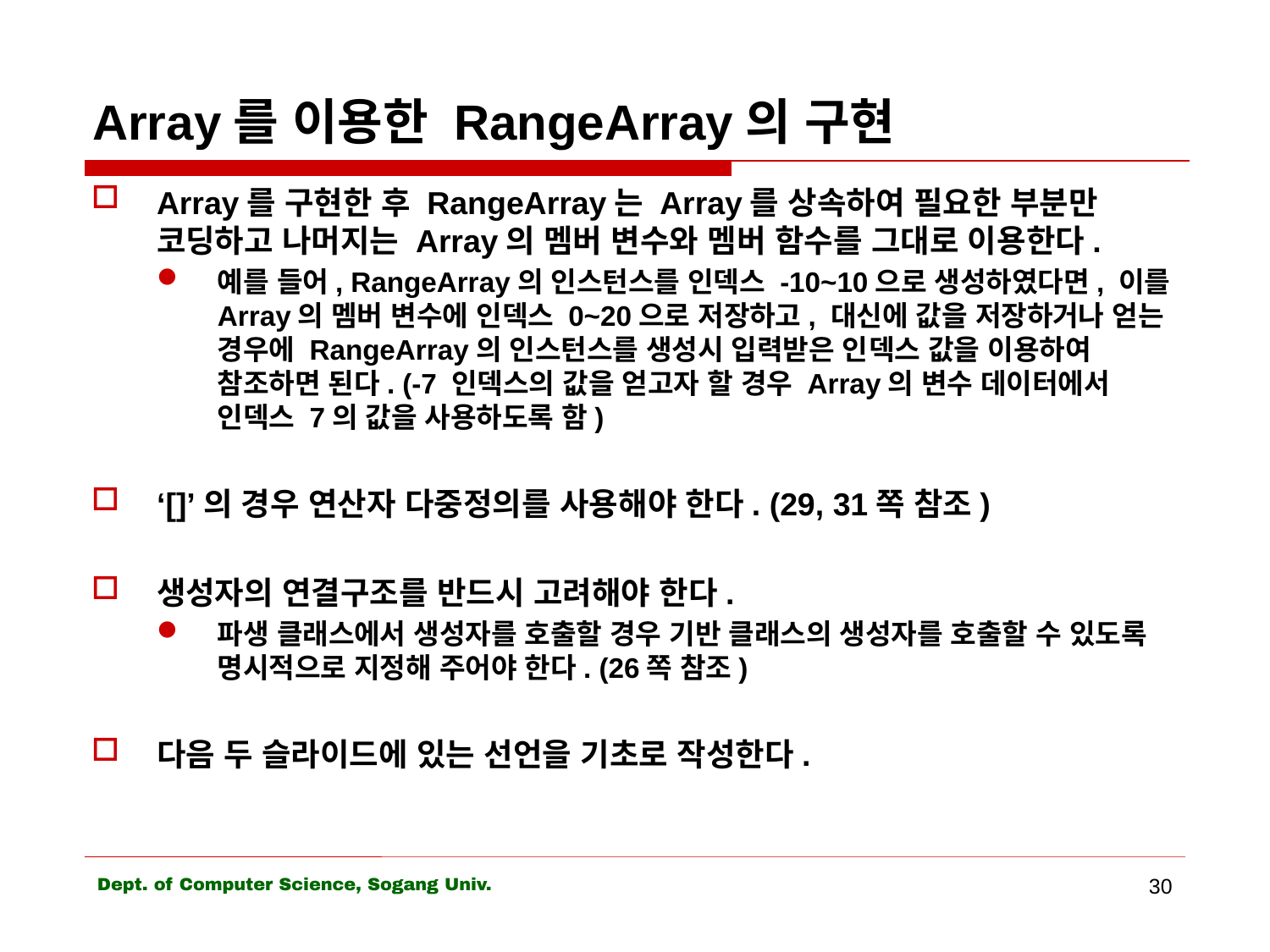

# Array를 이용한 RangeArray의 구현
Array를 구현한 후 RangeArray는 Array를 상속하여 필요한 부분만 코딩하고 나머지는 Array의 멤버 변수와 멤버 함수를 그대로 이용한다.
예를 들어, RangeArray의 인스턴스를 인덱스 -10~10으로 생성하였다면, 이를 Array의 멤버 변수에 인덱스 0~20으로 저장하고, 대신에 값을 저장하거나 얻는 경우에 RangeArray의 인스턴스를 생성시 입력받은 인덱스 값을 이용하여 참조하면 된다. (-7 인덱스의 값을 얻고자 할 경우 Array의 변수 데이터에서 인덱스 7의 값을 사용하도록 함)

‘[]’의 경우 연산자 다중정의를 사용해야 한다. (29, 31쪽 참조)

생성자의 연결구조를 반드시 고려해야 한다.
파생 클래스에서 생성자를 호출할 경우 기반 클래스의 생성자를 호출할 수 있도록 명시적으로 지정해 주어야 한다. (26쪽 참조)

다음 두 슬라이드에 있는 선언을 기초로 작성한다.
Dept. of Computer Science, Sogang Univ.
30